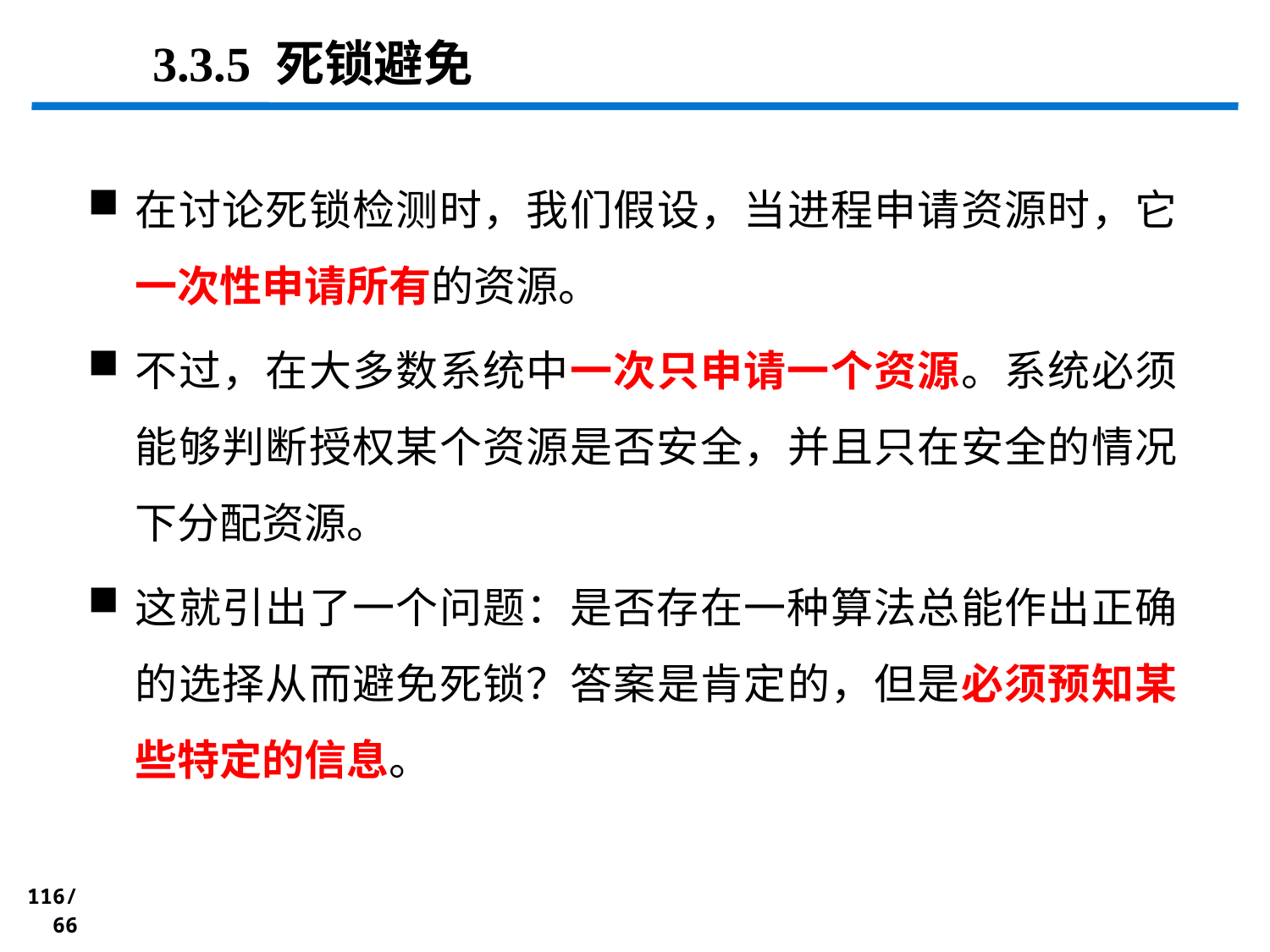

# 3.3.5 死锁避免
在讨论死锁检测时，我们假设，当进程申请资源时，它一次性申请所有的资源。
不过，在大多数系统中一次只申请一个资源。系统必须能够判断授权某个资源是否安全，并且只在安全的情况下分配资源。
这就引出了一个问题：是否存在一种算法总能作出正确的选择从而避免死锁？答案是肯定的，但是必须预知某些特定的信息。